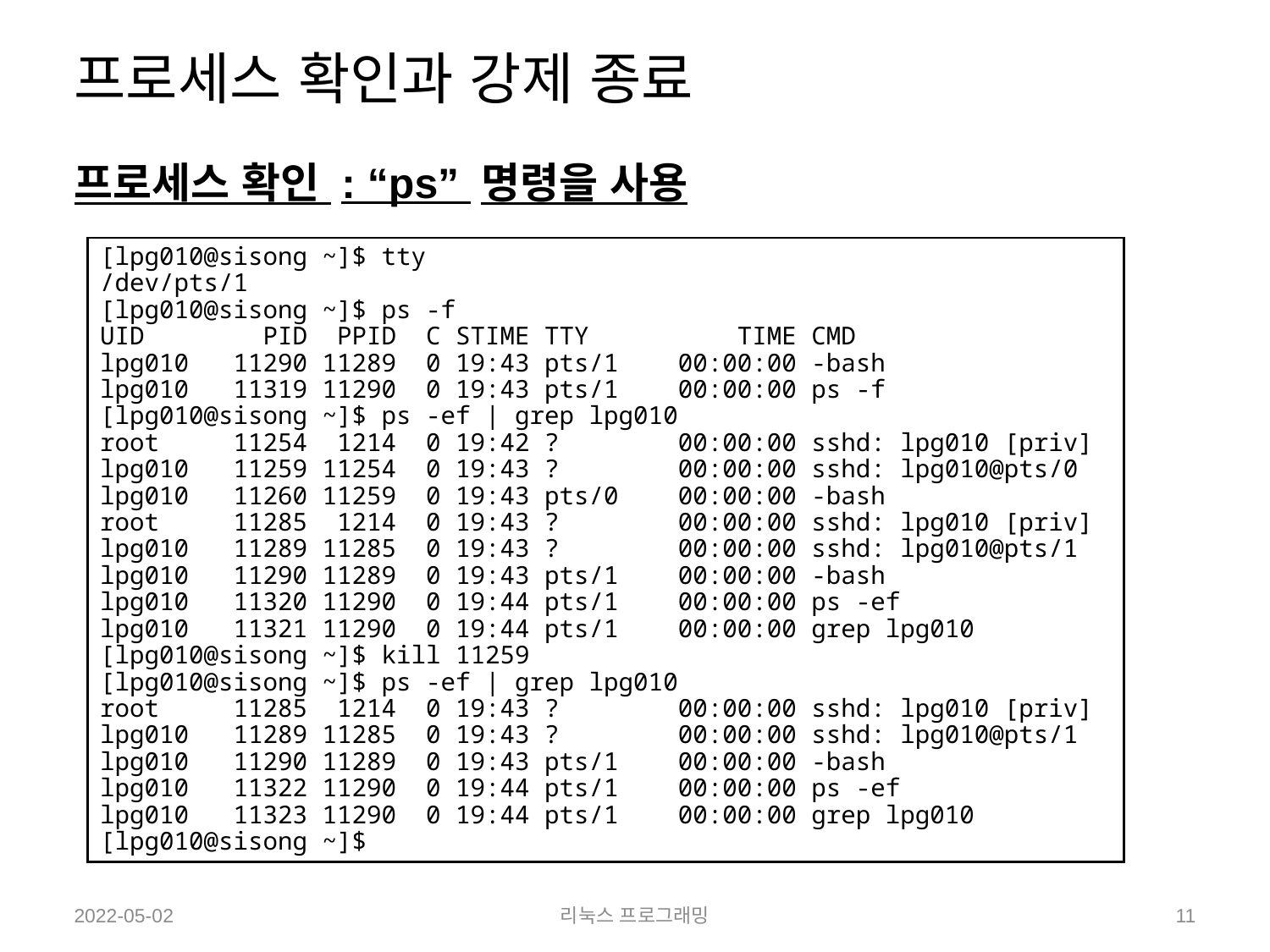

# 프로세스 확인과 강제 종료
프로세스 확인 : “ps” 명령을 사용

[lpg010@sisong ~]$ tty
/dev/pts/1
[lpg010@sisong ~]$ ps -f
UID        PID  PPID  C STIME TTY          TIME CMD
lpg010   11290 11289  0 19:43 pts/1    00:00:00 -bash
lpg010   11319 11290  0 19:43 pts/1    00:00:00 ps -f
[lpg010@sisong ~]$ ps -ef | grep lpg010
root     11254  1214  0 19:42 ?        00:00:00 sshd: lpg010 [priv]
lpg010   11259 11254  0 19:43 ?        00:00:00 sshd: lpg010@pts/0
lpg010   11260 11259  0 19:43 pts/0    00:00:00 -bash
root     11285  1214  0 19:43 ?        00:00:00 sshd: lpg010 [priv]
lpg010   11289 11285  0 19:43 ?        00:00:00 sshd: lpg010@pts/1
lpg010   11290 11289  0 19:43 pts/1    00:00:00 -bash
lpg010   11320 11290  0 19:44 pts/1    00:00:00 ps -ef
lpg010   11321 11290  0 19:44 pts/1    00:00:00 grep lpg010
[lpg010@sisong ~]$ kill 11259
[lpg010@sisong ~]$ ps -ef | grep lpg010
root     11285  1214  0 19:43 ?        00:00:00 sshd: lpg010 [priv]
lpg010   11289 11285  0 19:43 ?        00:00:00 sshd: lpg010@pts/1
lpg010   11290 11289  0 19:43 pts/1    00:00:00 -bash
lpg010   11322 11290  0 19:44 pts/1    00:00:00 ps -ef
lpg010   11323 11290  0 19:44 pts/1    00:00:00 grep lpg010
[lpg010@sisong ~]$
2022-05-02
리눅스 프로그래밍
11